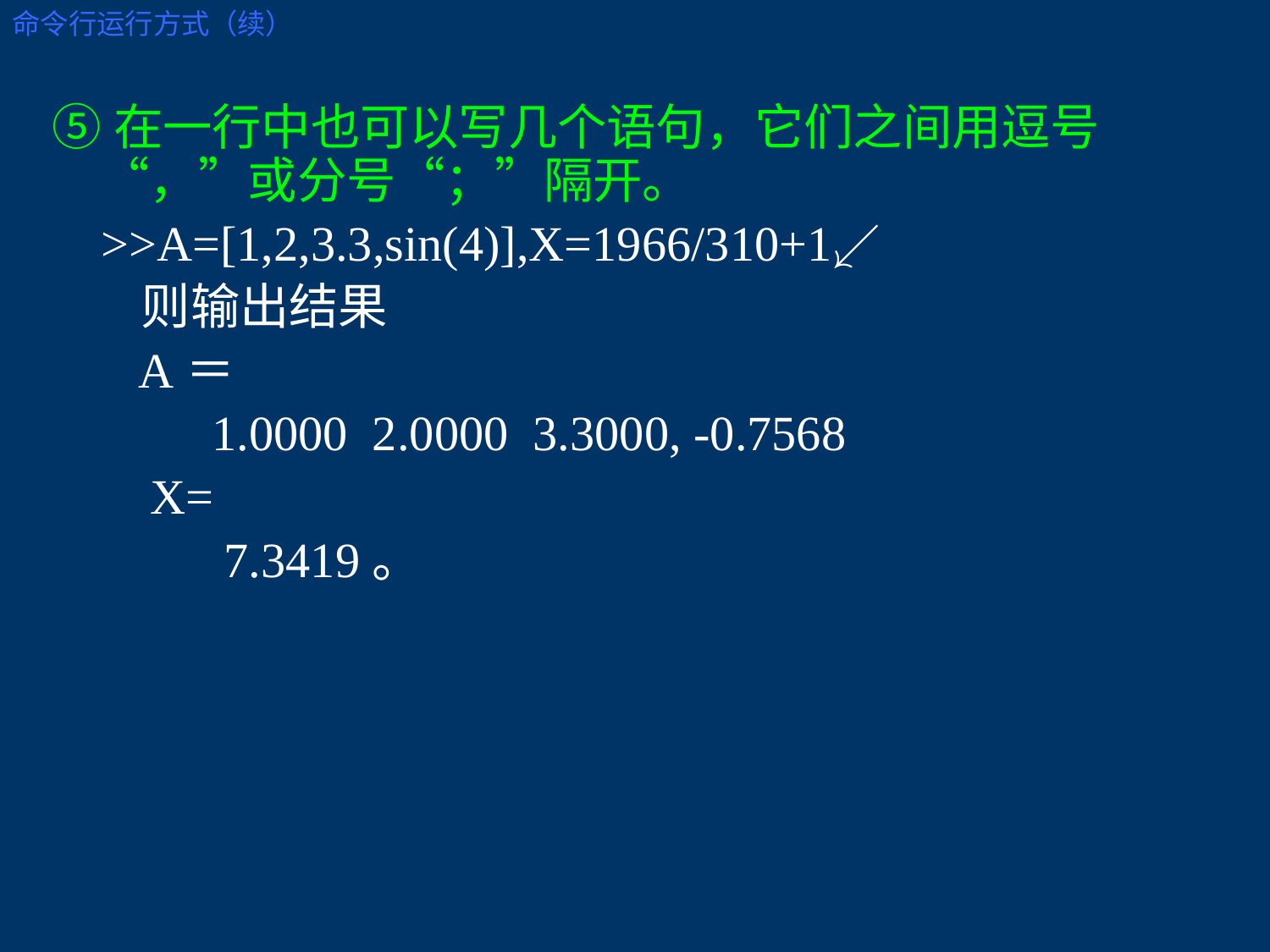

命令行运行方式（续）
⑤在一行中也可以写几个语句，它们之间用逗号“，”或分号“；”隔开。
    >>A=[1,2,3.3,sin(4)],X=1966/310+1↙
       则输出结果
       A＝
             1.0000  2.0000  3.3000, -0.7568
        X=
              7.3419。